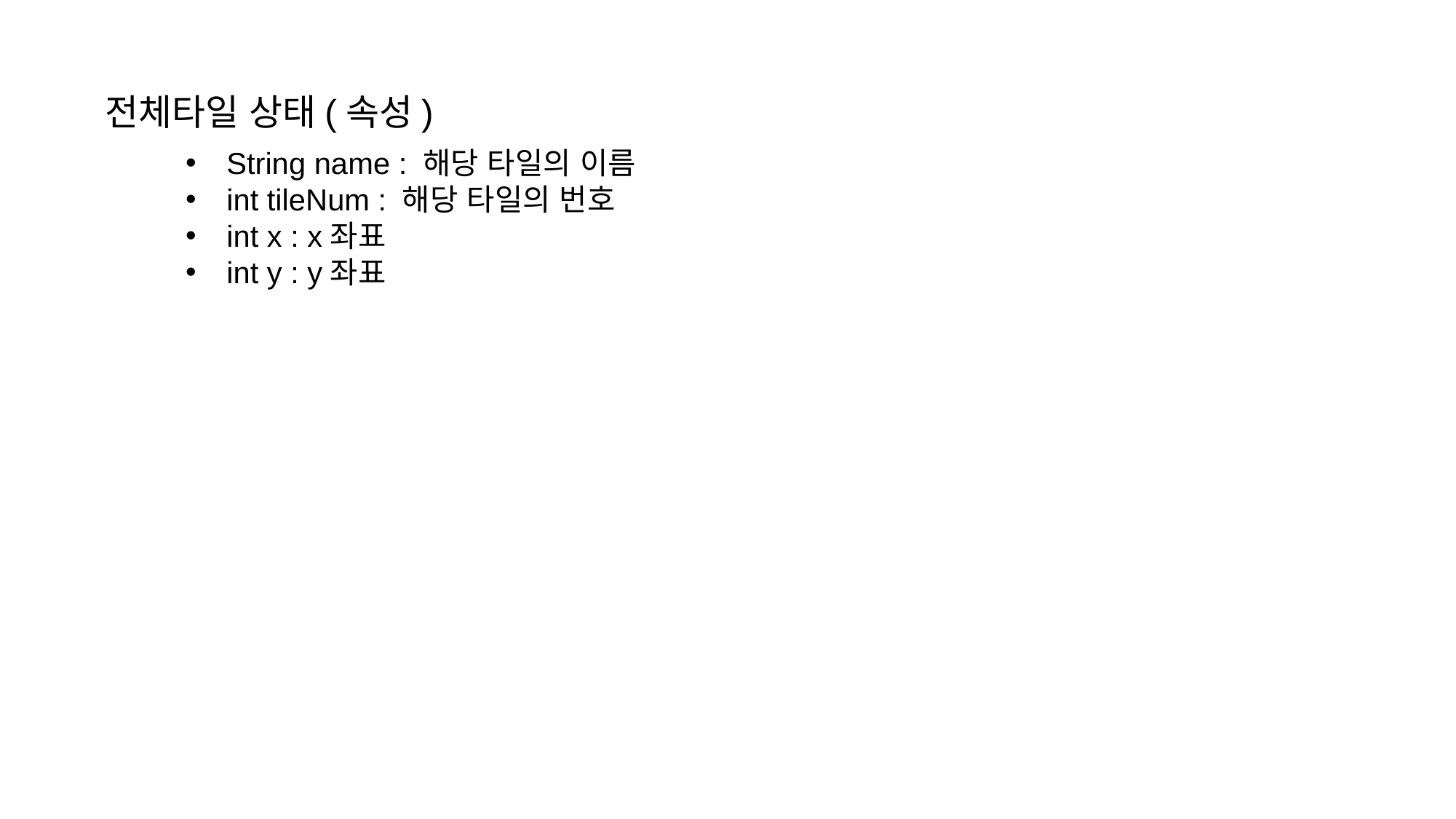

전체타일 상태(속성)
String name : 해당 타일의 이름
int tileNum : 해당 타일의 번호
int x : x좌표
int y : y좌표